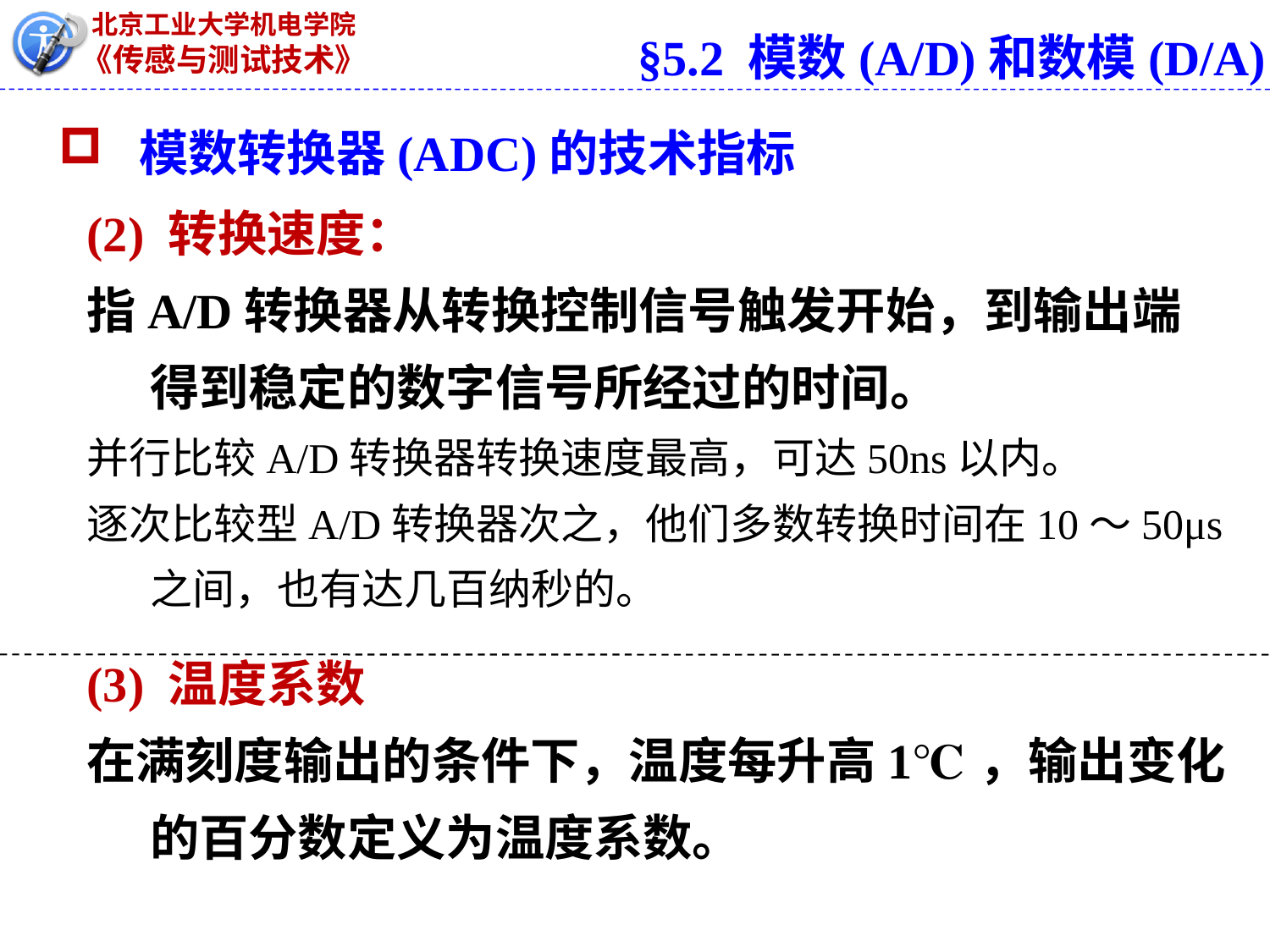

§5.2 模数(A/D)和数模(D/A)
  模数转换器(ADC)的技术指标
(2) 转换速度：
指A/D转换器从转换控制信号触发开始，到输出端得到稳定的数字信号所经过的时间。
并行比较A/D转换器转换速度最高，可达50ns以内。
逐次比较型A/D转换器次之，他们多数转换时间在10～50μs之间，也有达几百纳秒的。
(3) 温度系数
在满刻度输出的条件下，温度每升高1℃，输出变化的百分数定义为温度系数。